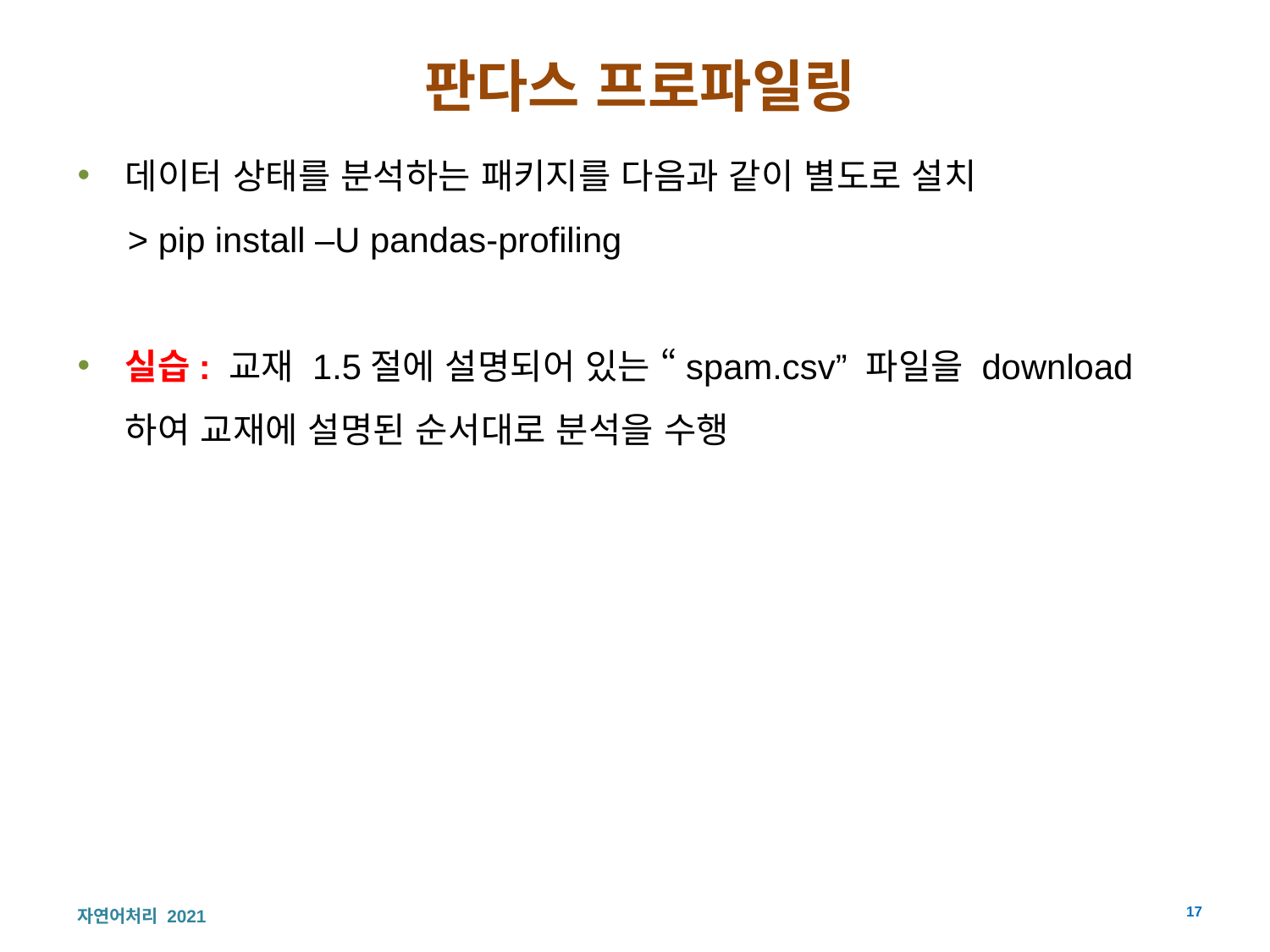

# 판다스 프로파일링
데이터 상태를 분석하는 패키지를 다음과 같이 별도로 설치
> pip install –U pandas-profiling

실습: 교재 1.5절에 설명되어 있는 “spam.csv” 파일을 download 하여 교재에 설명된 순서대로 분석을 수행